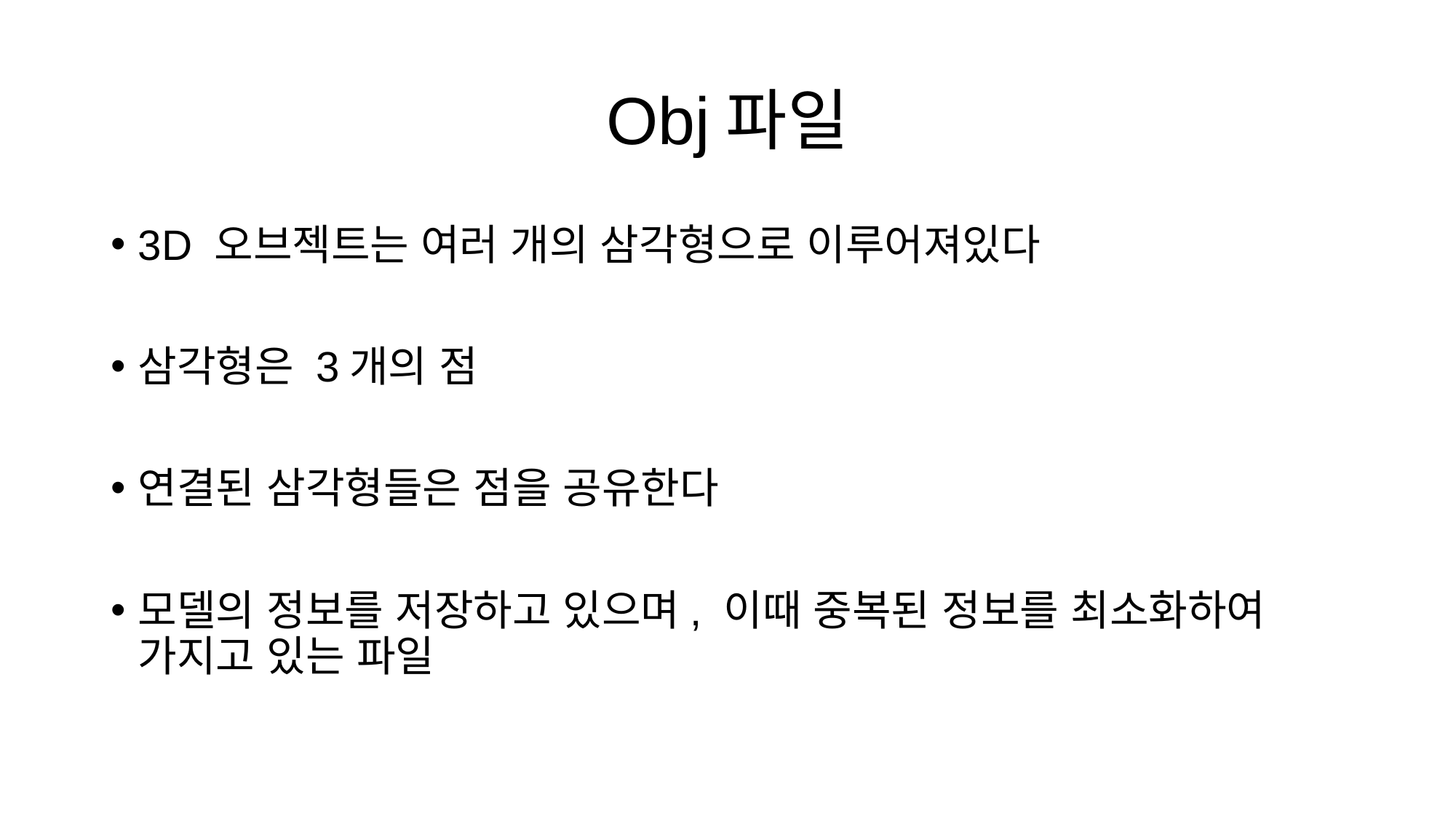

# Obj파일
3D 오브젝트는 여러 개의 삼각형으로 이루어져있다

삼각형은 3개의 점

연결된 삼각형들은 점을 공유한다

모델의 정보를 저장하고 있으며, 이때 중복된 정보를 최소화하여 가지고 있는 파일